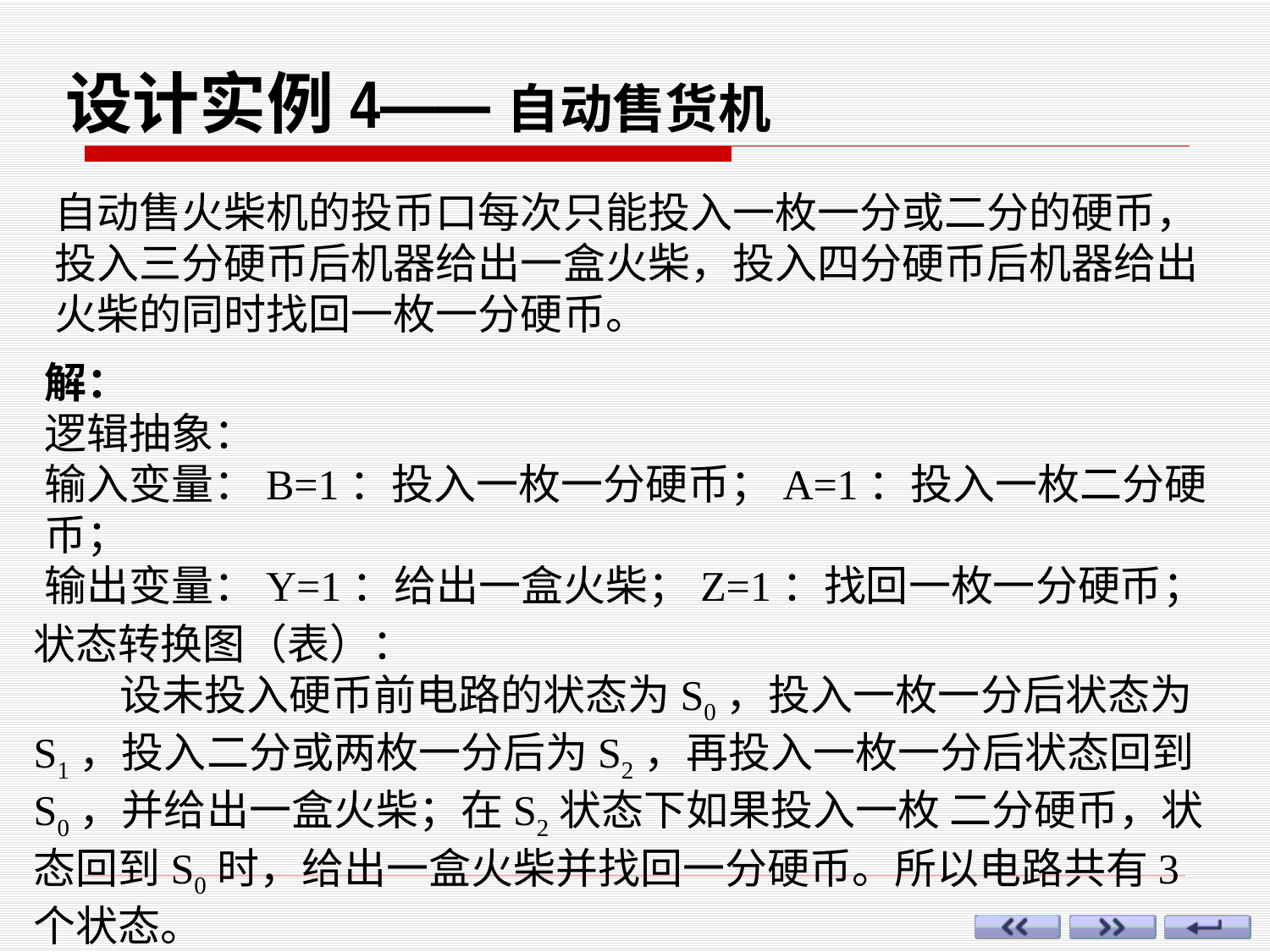

# 设计实例4——自动售货机
自动售火柴机的投币口每次只能投入一枚一分或二分的硬币，投入三分硬币后机器给出一盒火柴，投入四分硬币后机器给出火柴的同时找回一枚一分硬币。
解：
逻辑抽象：
输入变量：B=1：投入一枚一分硬币；A=1：投入一枚二分硬币；
输出变量：Y=1：给出一盒火柴；Z=1：找回一枚一分硬币；
状态转换图（表）：
        设未投入硬币前电路的状态为S0，投入一枚一分后状态为S1，投入二分或两枚一分后为S2，再投入一枚一分后状态回到S0，并给出一盒火柴；在S2状态下如果投入一枚 二分硬币，状态回到S0时，给出一盒火柴并找回一分硬币。所以电路共有3个状态。